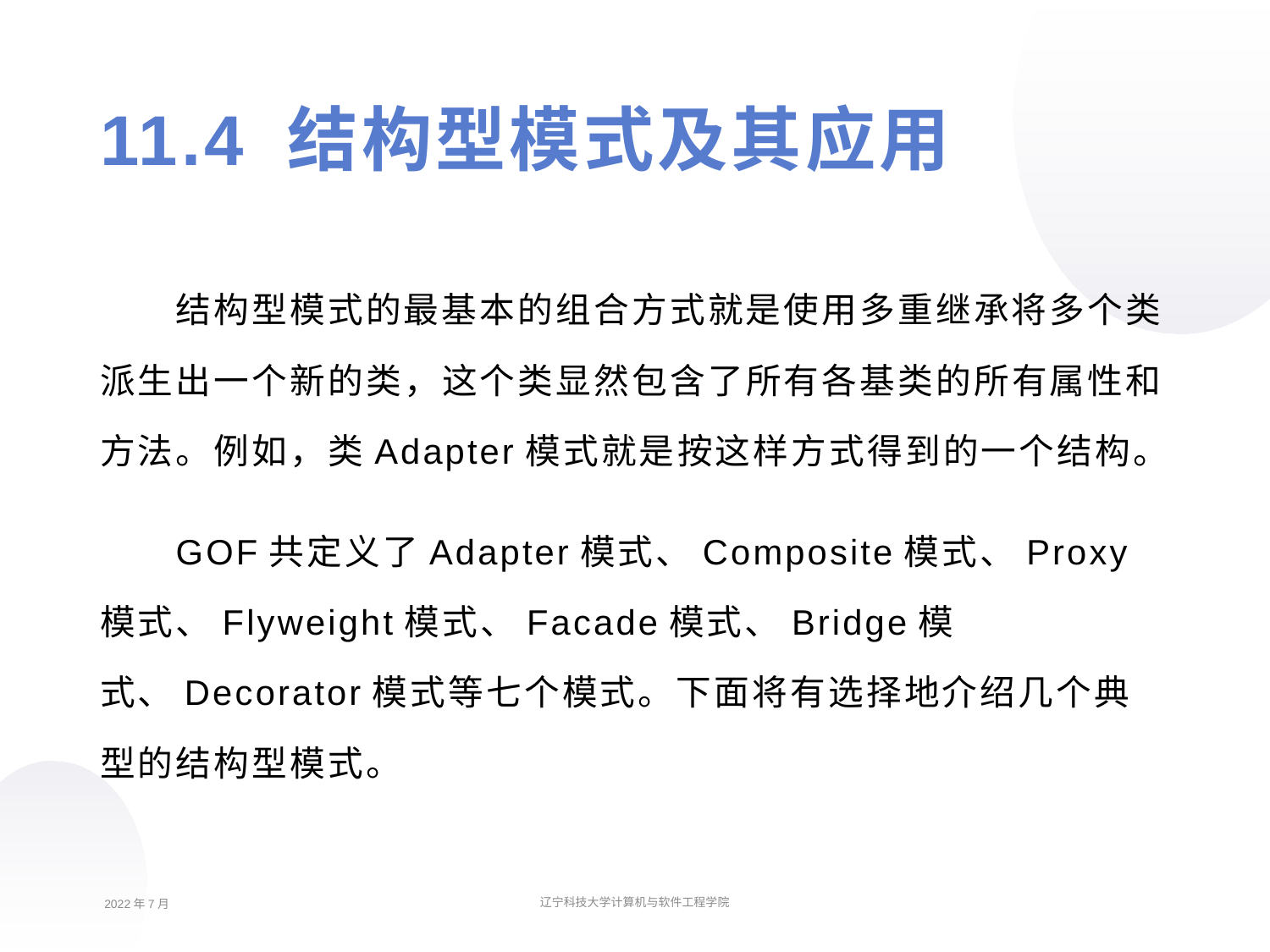

11.4 结构型模式及其应用
结构型模式的最基本的组合方式就是使用多重继承将多个类派生出一个新的类，这个类显然包含了所有各基类的所有属性和方法。例如，类Adapter模式就是按这样方式得到的一个结构。
GOF共定义了Adapter模式、Composite模式、Proxy模式、Flyweight模式、Facade模式、Bridge模式、Decorator模式等七个模式。下面将有选择地介绍几个典型的结构型模式。

2022年7月
辽宁科技大学计算机与软件工程学院
62